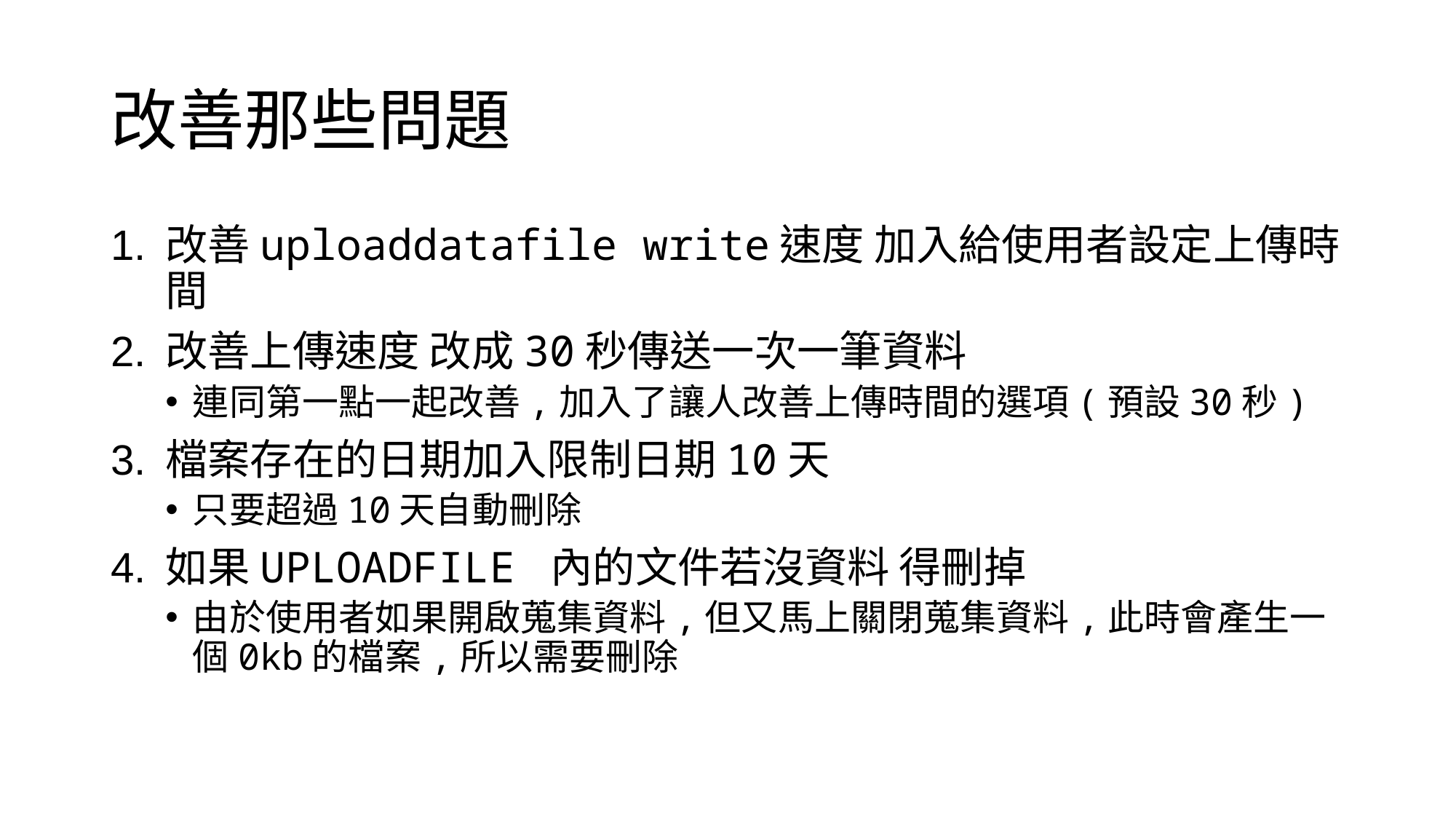

# 改善那些問題
改善uploaddatafile write速度 加入給使用者設定上傳時間
改善上傳速度 改成30秒傳送一次一筆資料
連同第一點一起改善,加入了讓人改善上傳時間的選項(預設30秒)
檔案存在的日期加入限制日期10天
只要超過10天自動刪除
如果UPLOADFILE 內的文件若沒資料 得刪掉
由於使用者如果開啟蒐集資料,但又馬上關閉蒐集資料,此時會產生一個0kb的檔案,所以需要刪除